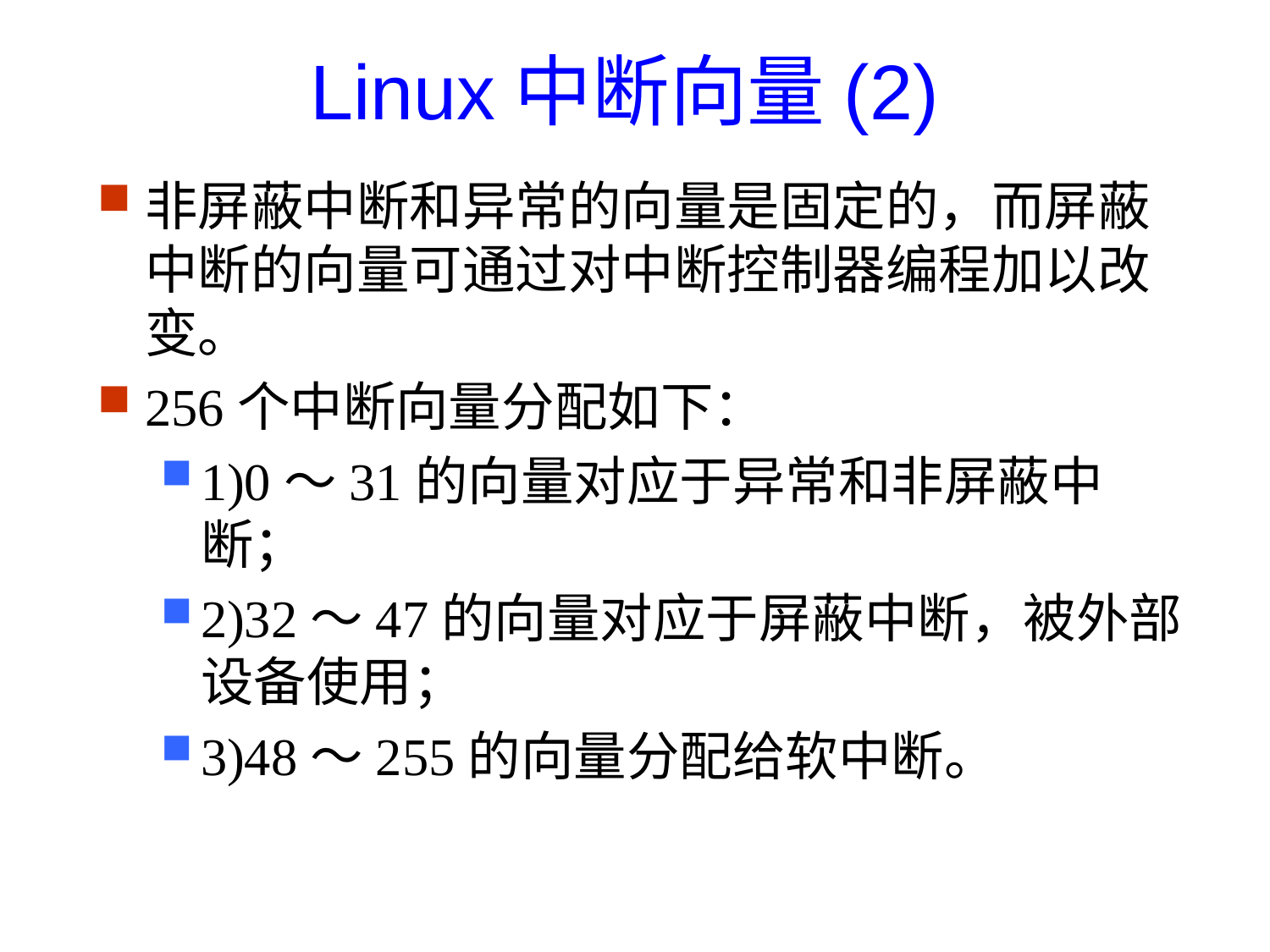

Linux中断向量(2)
非屏蔽中断和异常的向量是固定的，而屏蔽中断的向量可通过对中断控制器编程加以改变。
256个中断向量分配如下：
1)0～31的向量对应于异常和非屏蔽中断；
2)32～47的向量对应于屏蔽中断，被外部设备使用；
3)48～255的向量分配给软中断。